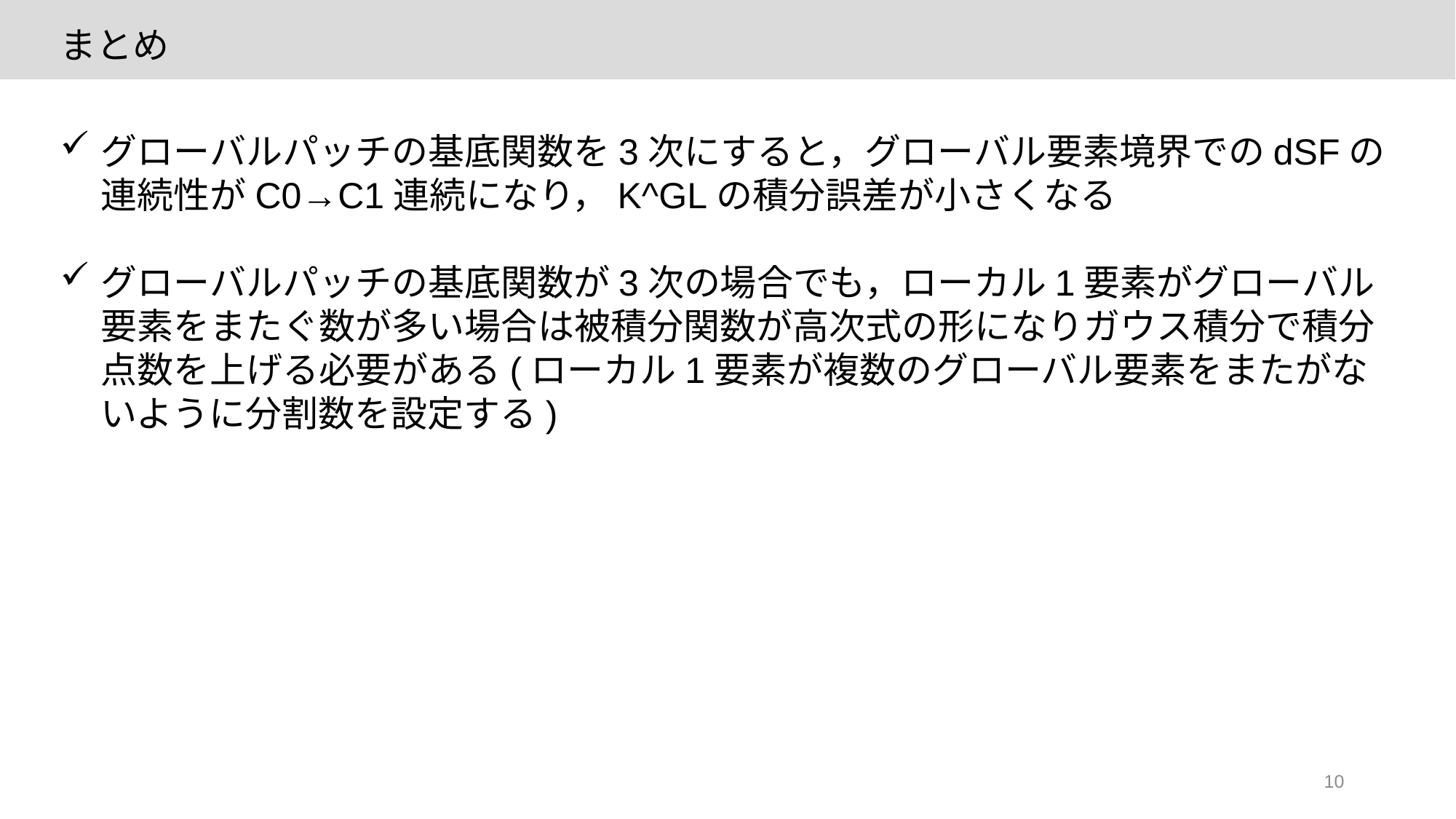

まとめ
グローバルパッチの基底関数を3次にすると，グローバル要素境界でのdSFの連続性がC0→C1連続になり，K^GLの積分誤差が小さくなる

グローバルパッチの基底関数が3次の場合でも，ローカル1要素がグローバル要素をまたぐ数が多い場合は被積分関数が高次式の形になりガウス積分で積分点数を上げる必要がある(ローカル1要素が複数のグローバル要素をまたがないように分割数を設定する)

10